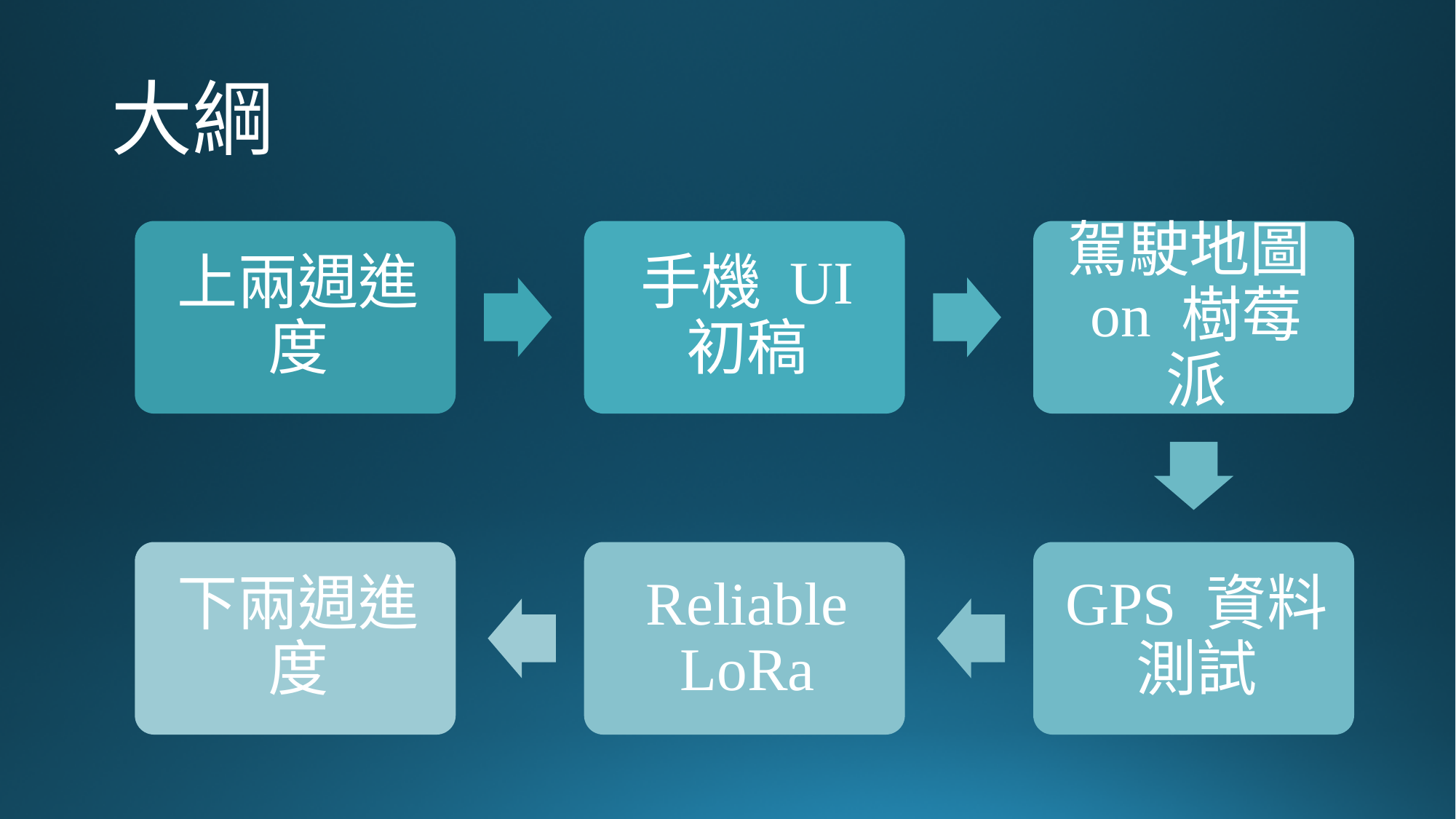

# 大綱
上兩週進度

手機 UI 初稿

駕駛地圖on 樹莓派

GPS 資料測試

Reliable LoRa

下兩週進度